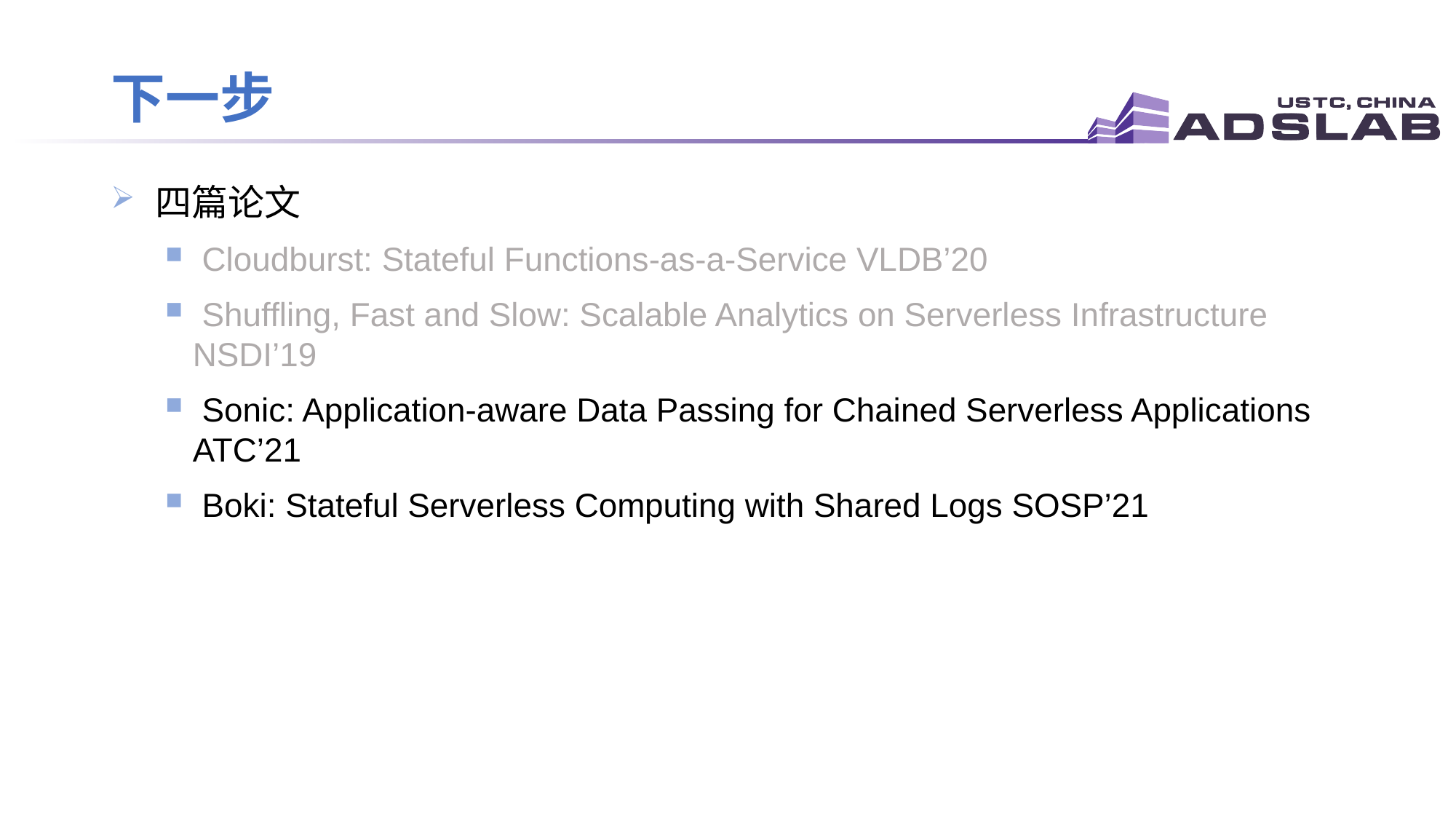

# 下一步
 四篇论文
 Cloudburst: Stateful Functions-as-a-Service VLDB’20
 Shuffling, Fast and Slow: Scalable Analytics on Serverless Infrastructure NSDI’19
 Sonic: Application-aware Data Passing for Chained Serverless Applications ATC’21
 Boki: Stateful Serverless Computing with Shared Logs SOSP’21